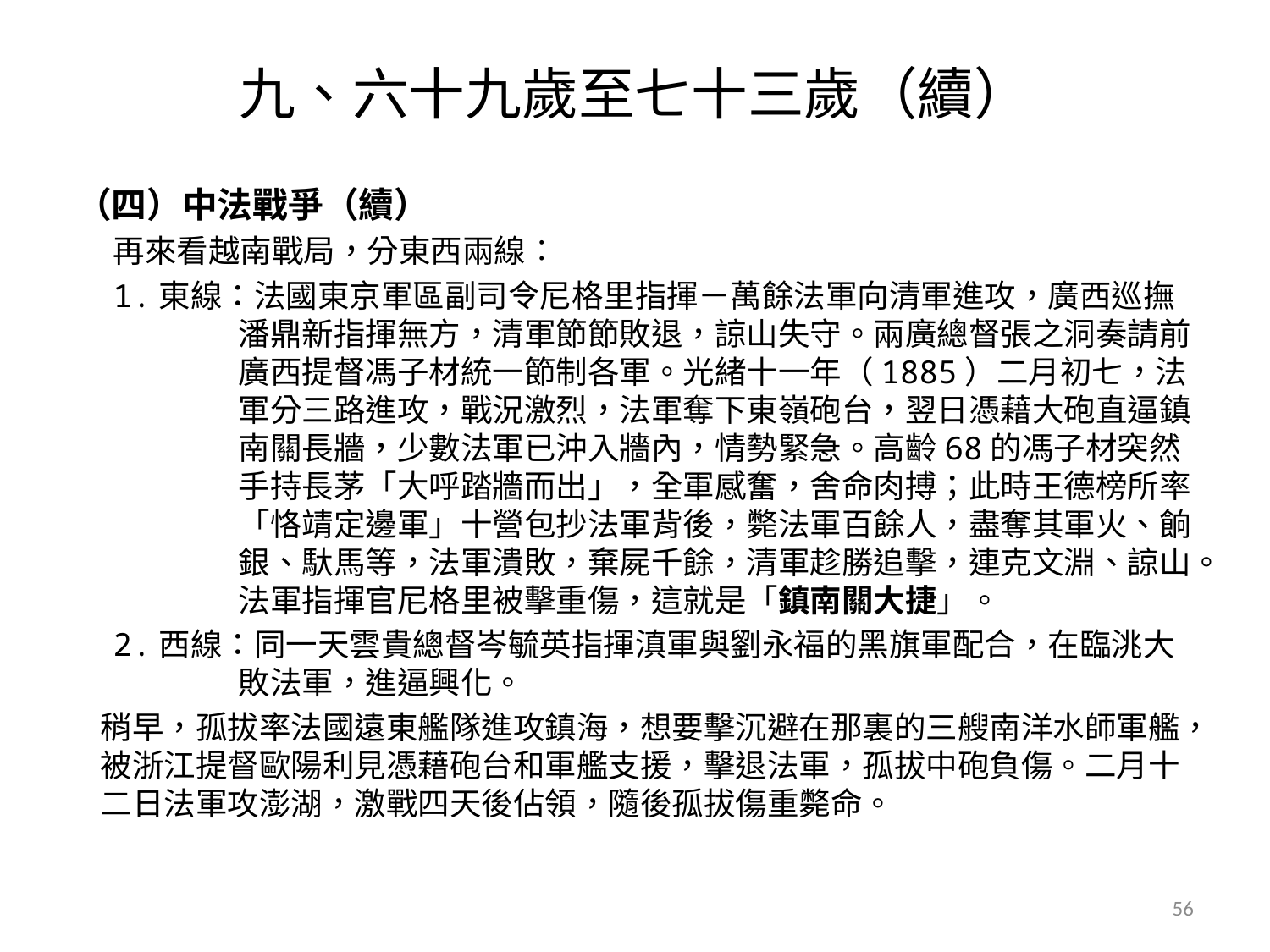

# 九、六十九歲至七十三歲（續）
（四）中法戰爭（續）
再來看越南戰局，分東西兩線︰
1.東線：法國東京軍區副司令尼格里指揮ㄧ萬餘法軍向清軍進攻，廣西巡撫潘鼎新指揮無方，清軍節節敗退，諒山失守。兩廣總督張之洞奏請前廣西提督馮子材統一節制各軍。光緒十一年（1885）二月初七，法軍分三路進攻，戰況激烈，法軍奪下東嶺砲台，翌日憑藉大砲直逼鎮南關長牆，少數法軍已沖入牆內，情勢緊急。高齡68的馮子材突然手持長茅「大呼踏牆而出」，全軍感奮，舍命肉搏；此時王德榜所率「恪靖定邊軍」十營包抄法軍背後，斃法軍百餘人，盡奪其軍火、餉銀、馱馬等，法軍潰敗，棄屍千餘，清軍趁勝追擊，連克文淵、諒山。法軍指揮官尼格里被擊重傷，這就是「鎮南關大捷」。
2.西線：同一天雲貴總督岑毓英指揮滇軍與劉永福的黑旗軍配合，在臨洮大敗法軍，進逼興化。
稍早，孤拔率法國遠東艦隊進攻鎮海，想要擊沉避在那裏的三艘南洋水師軍艦，被浙江提督歐陽利見憑藉砲台和軍艦支援，擊退法軍，孤拔中砲負傷。二月十二日法軍攻澎湖，激戰四天後佔領，隨後孤拔傷重斃命。
56